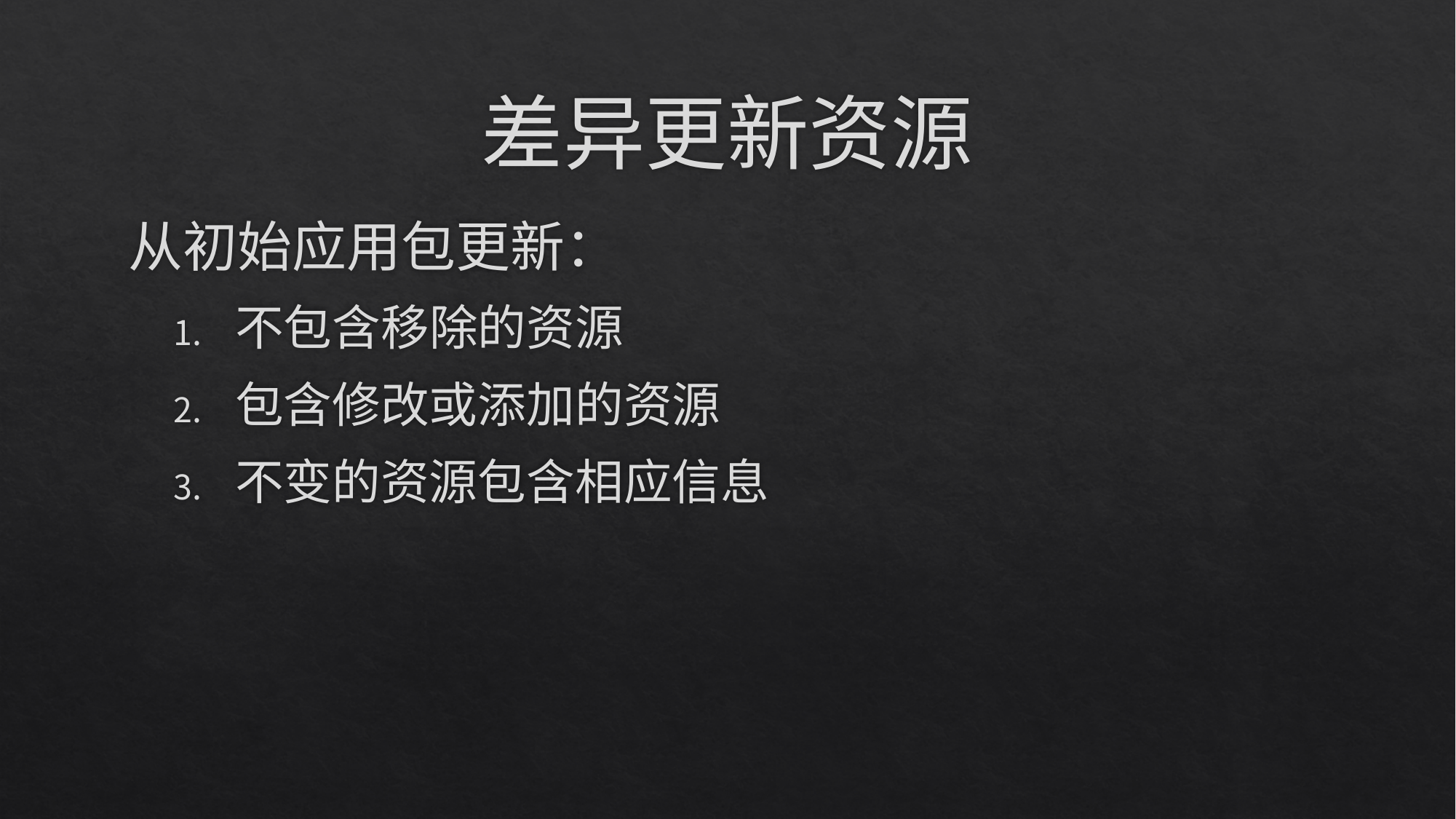

# 差异更新资源
从初始应用包更新：
不包含移除的资源
包含修改或添加的资源
不变的资源包含相应信息